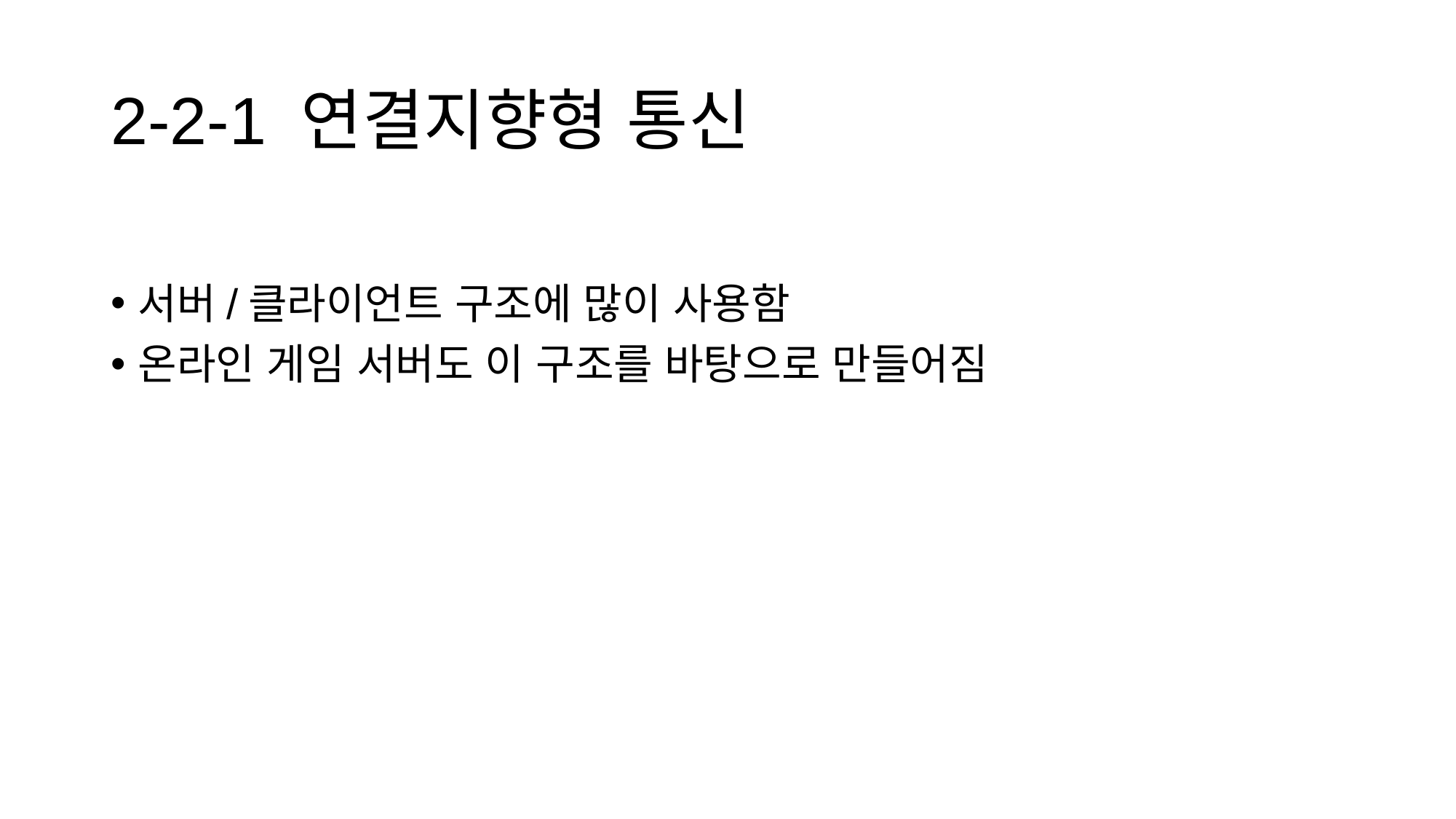

# 2-2-1 연결지향형 통신

서버/클라이언트 구조에 많이 사용함
온라인 게임 서버도 이 구조를 바탕으로 만들어짐